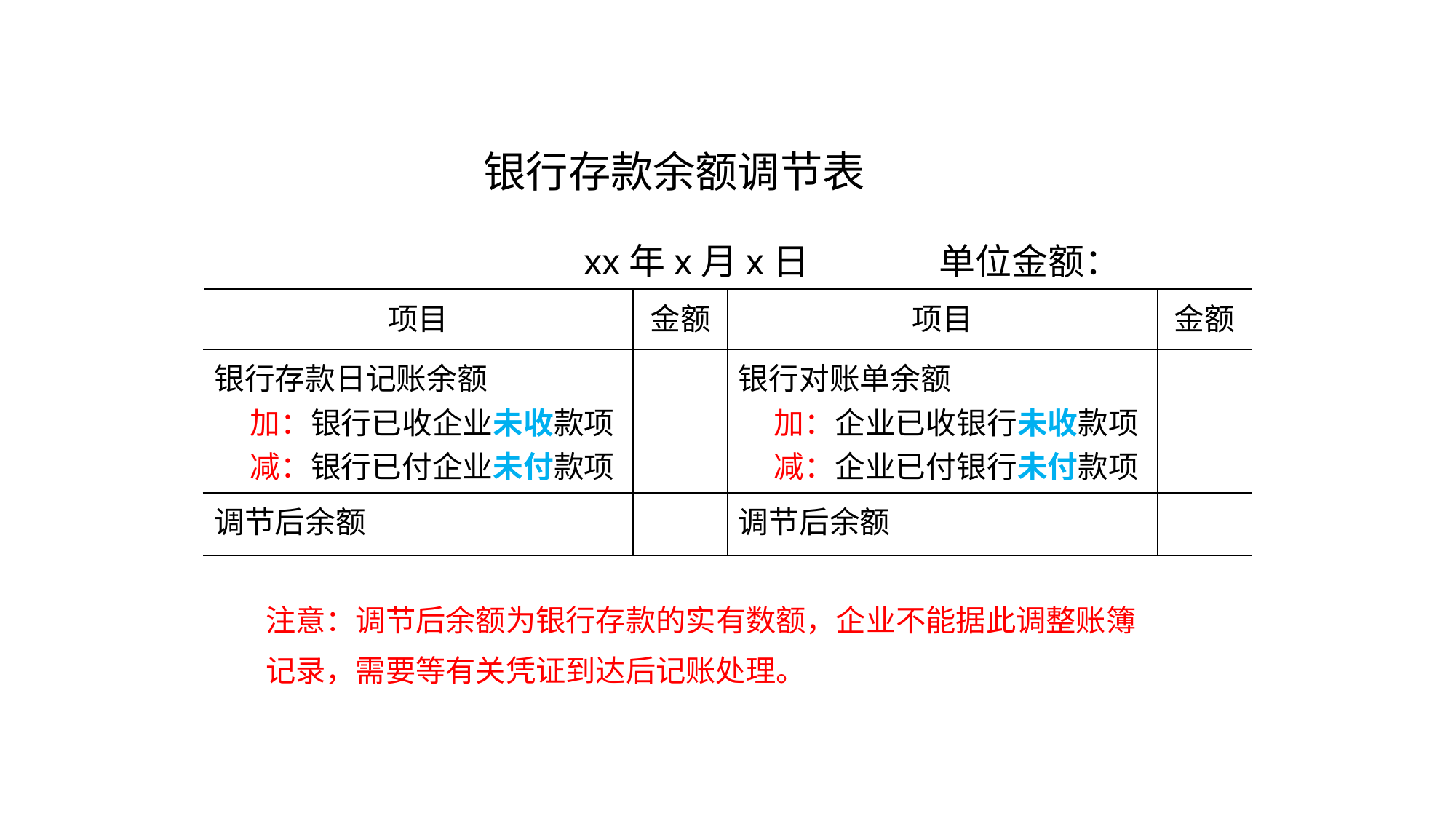

银行存款余额调节表
xx年x月x日
单位金额：
| 项目 | 金额 | 项目 | 金额 |
| --- | --- | --- | --- |
| 银行存款日记账余额 加：银行已收企业未收款项 减：银行已付企业未付款项 |  | 银行对账单余额 加：企业已收银行未收款项 减：企业已付银行未付款项 |  |
| 调节后余额 |  | 调节后余额 |  |
注意：调节后余额为银行存款的实有数额，企业不能据此调整账簿记录，需要等有关凭证到达后记账处理。